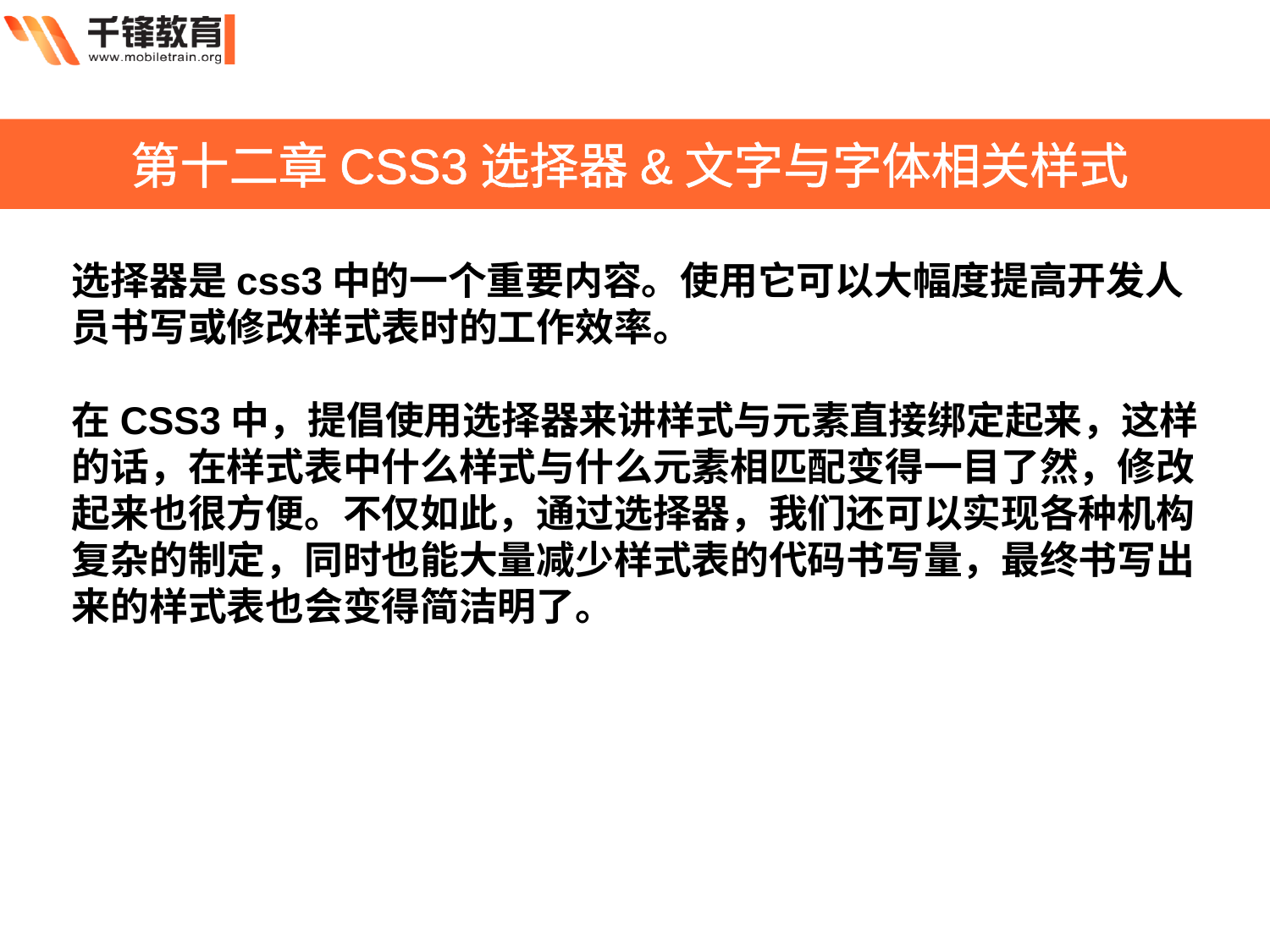

第十二章CSS3选择器&文字与字体相关样式
选择器是css3中的一个重要内容。使用它可以大幅度提高开发人员书写或修改样式表时的工作效率。

在CSS3中，提倡使用选择器来讲样式与元素直接绑定起来，这样的话，在样式表中什么样式与什么元素相匹配变得一目了然，修改起来也很方便。不仅如此，通过选择器，我们还可以实现各种机构复杂的制定，同时也能大量减少样式表的代码书写量，最终书写出来的样式表也会变得简洁明了。